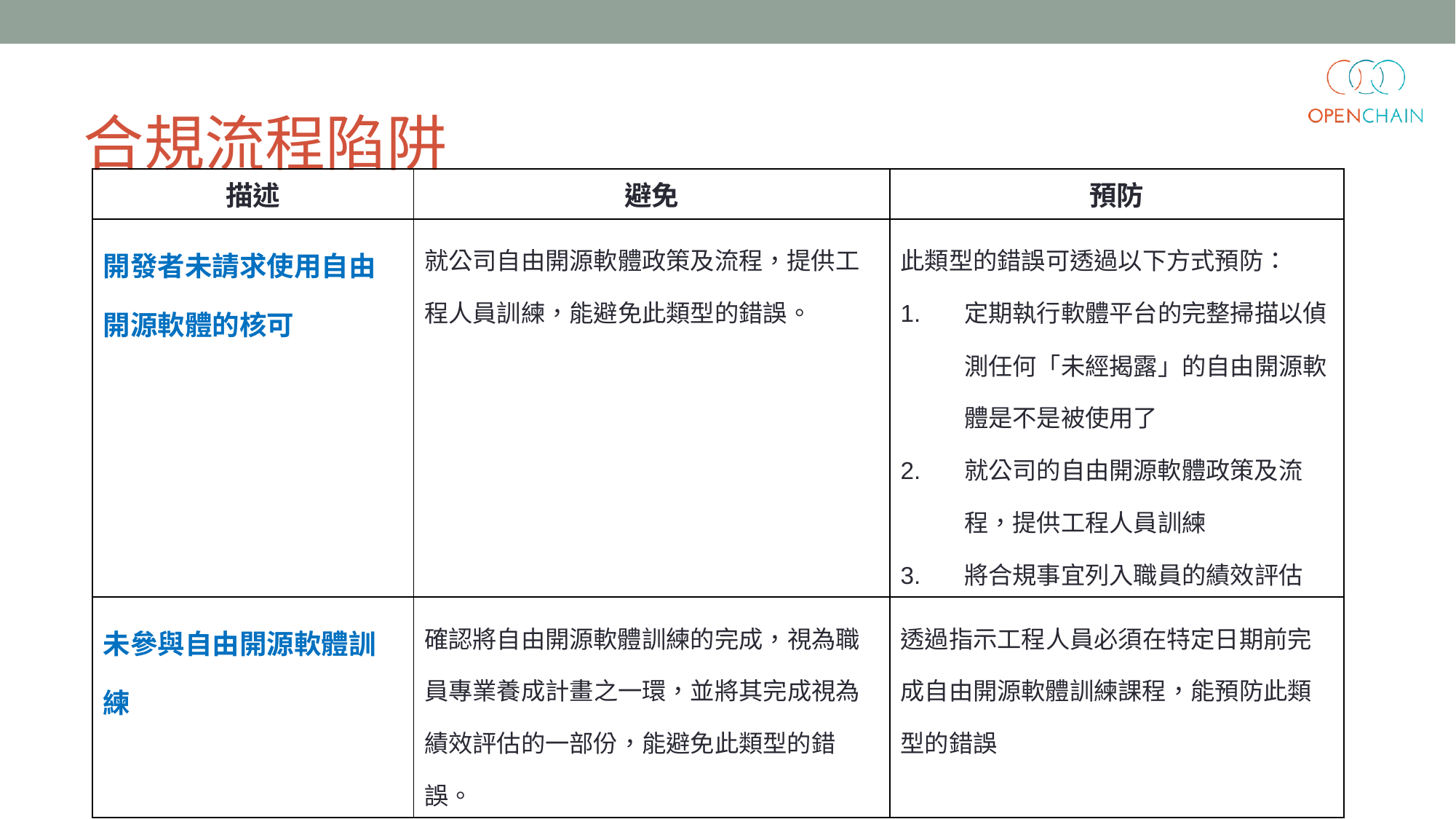

# 合規流程陷阱
| 描述 | 避免 | 預防 |
| --- | --- | --- |
| 開發者未請求使用自由開源軟體的核可 | 就公司自由開源軟體政策及流程，提供工程人員訓練，能避免此類型的錯誤。 | 此類型的錯誤可透過以下方式預防： 定期執行軟體平台的完整掃描以偵測任何「未經揭露」的自由開源軟體是不是被使用了 就公司的自由開源軟體政策及流程，提供工程人員訓練 將合規事宜列入職員的績效評估 |
| 未參與自由開源軟體訓練 | 確認將自由開源軟體訓練的完成，視為職員專業養成計畫之一環，並將其完成視為績效評估的一部份，能避免此類型的錯誤。 | 透過指示工程人員必須在特定日期前完成自由開源軟體訓練課程，能預防此類型的錯誤 |